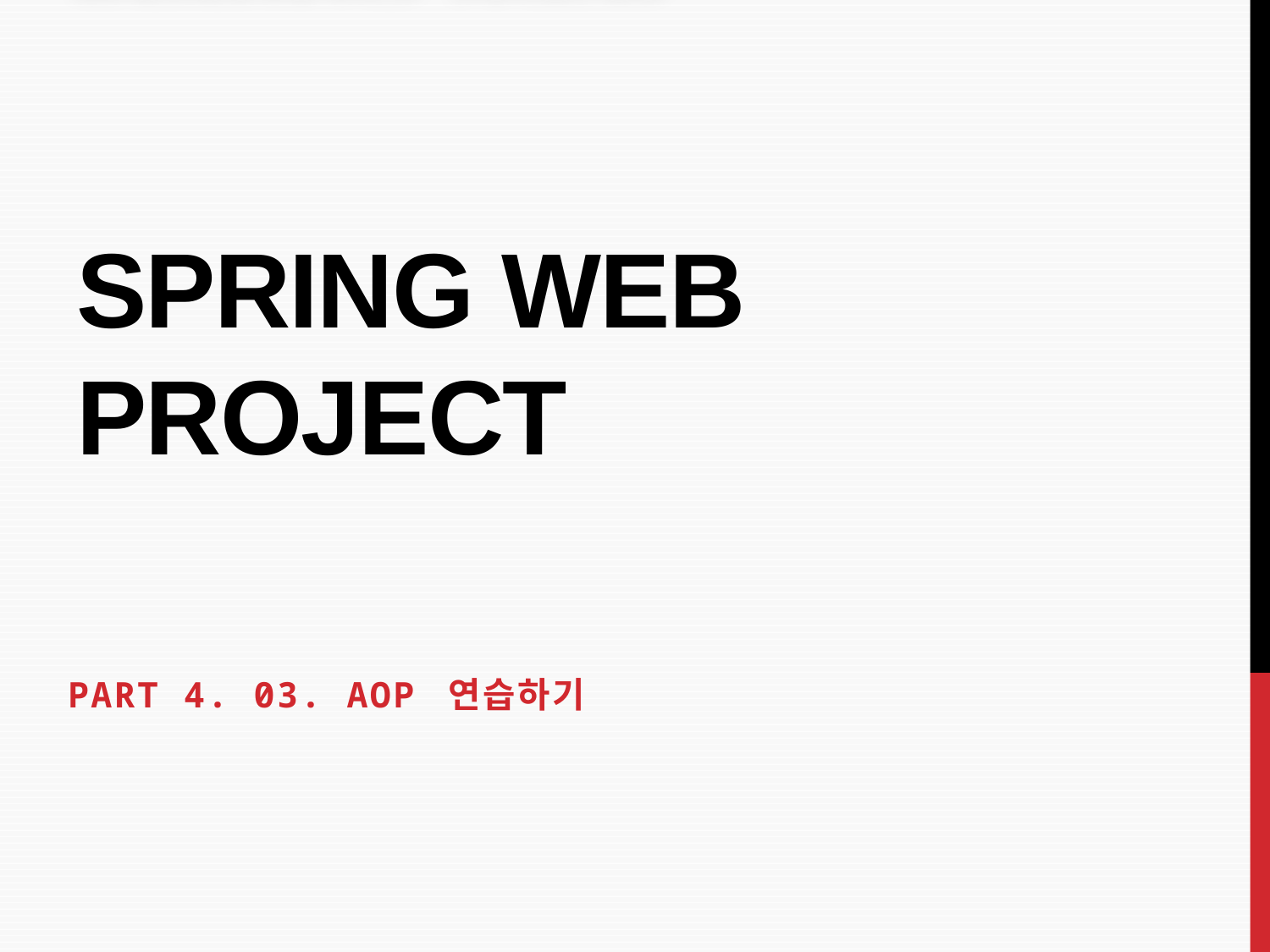

# Spring Web Project
PART 4. 03. AOP 연습하기